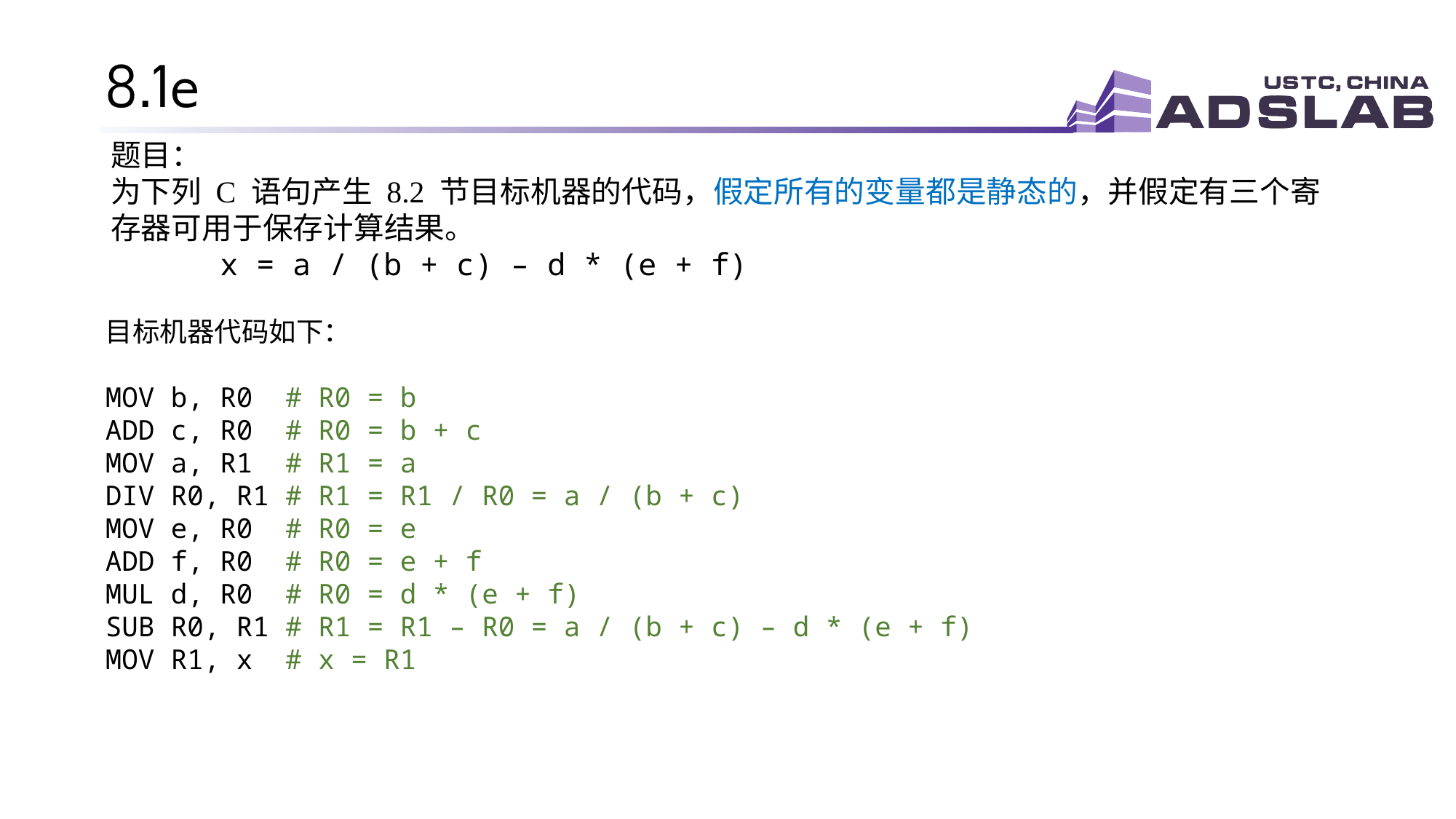

# 8.1e
题目：
为下列 C 语句产生 8.2 节目标机器的代码，假定所有的变量都是静态的，并假定有三个寄存器可用于保存计算结果。
	x = a / (b + c) – d * (e + f)
目标机器代码如下：

MOV b, R0  # R0 = b
ADD c, R0  # R0 = b + c
MOV a, R1  # R1 = a
DIV R0, R1 # R1 = R1 / R0 = a / (b + c)
MOV e, R0  # R0 = e
ADD f, R0  # R0 = e + f
MUL d, R0  # R0 = d * (e + f)
SUB R0, R1 # R1 = R1 – R0 = a / (b + c) – d * (e + f) MOV R1, x  # x = R1